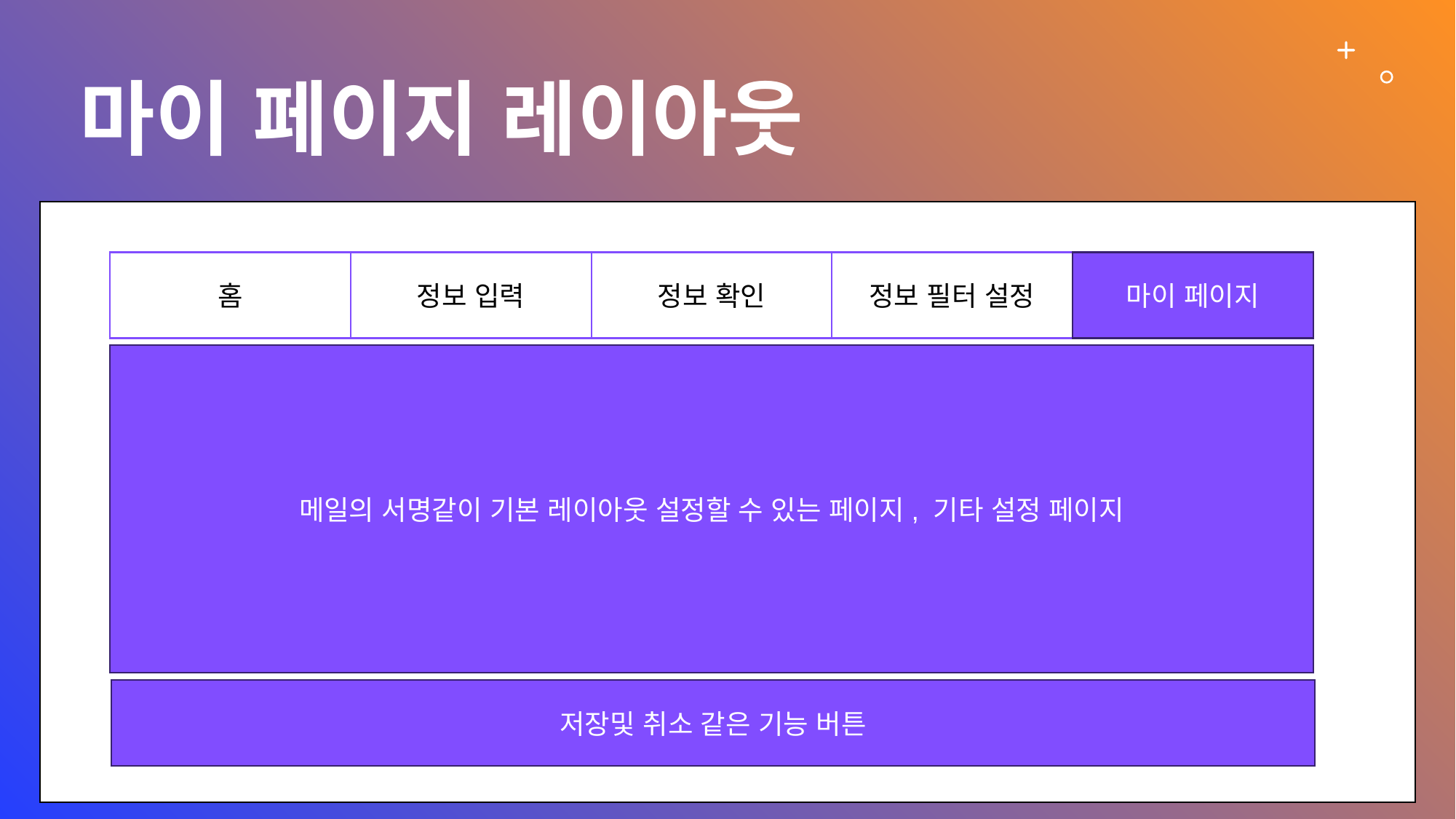

# 마이 페이지 레이아웃

홈
정보 입력
정보 확인
정보 필터 설정
마이 페이지
메일의 서명같이 기본 레이아웃 설정할 수 있는 페이지, 기타 설정 페이지
저장및 취소 같은 기능 버튼